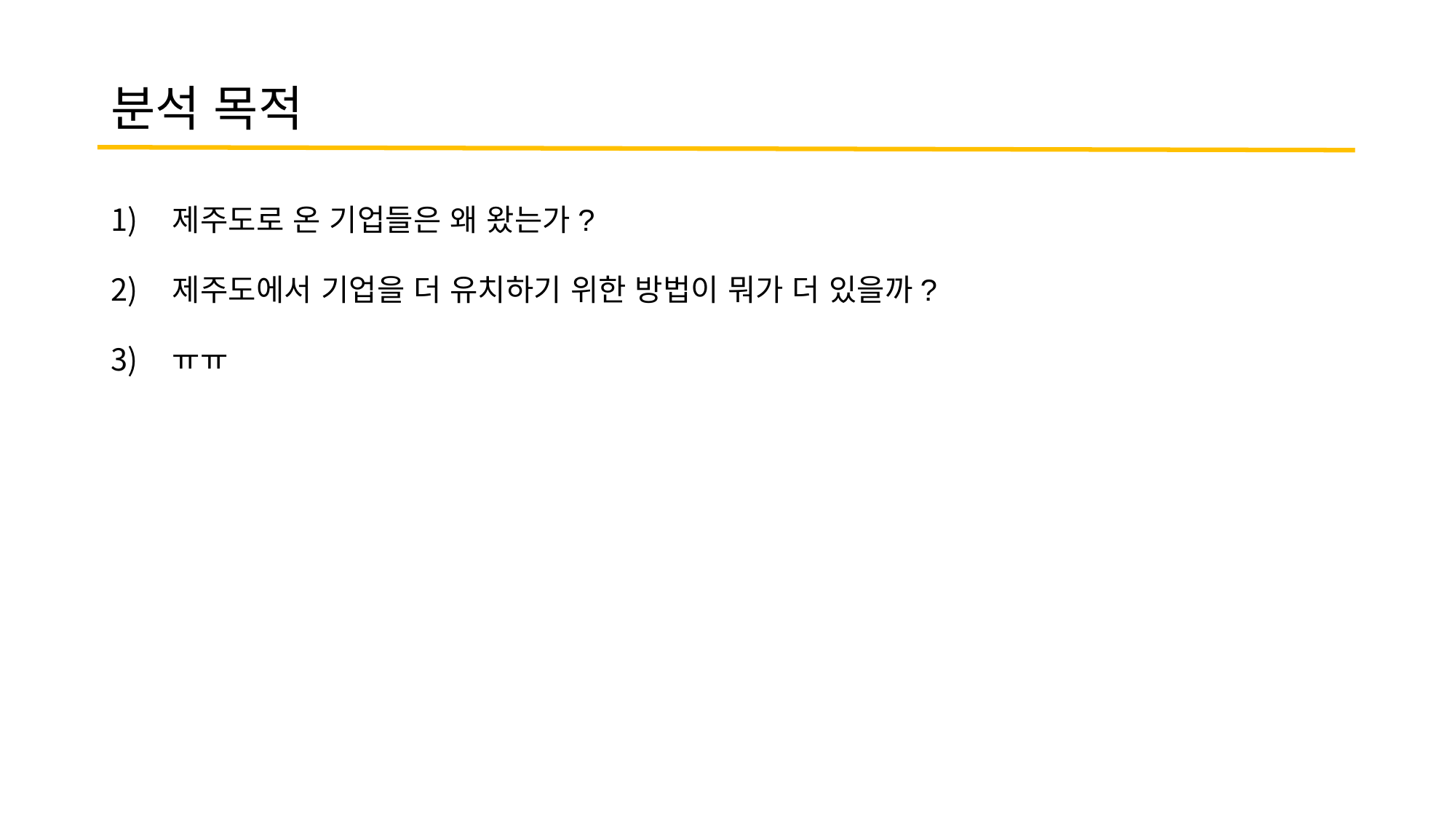

# 분석 목적
제주도로 온 기업들은 왜 왔는가?
제주도에서 기업을 더 유치하기 위한 방법이 뭐가 더 있을까?
ㅠㅠ